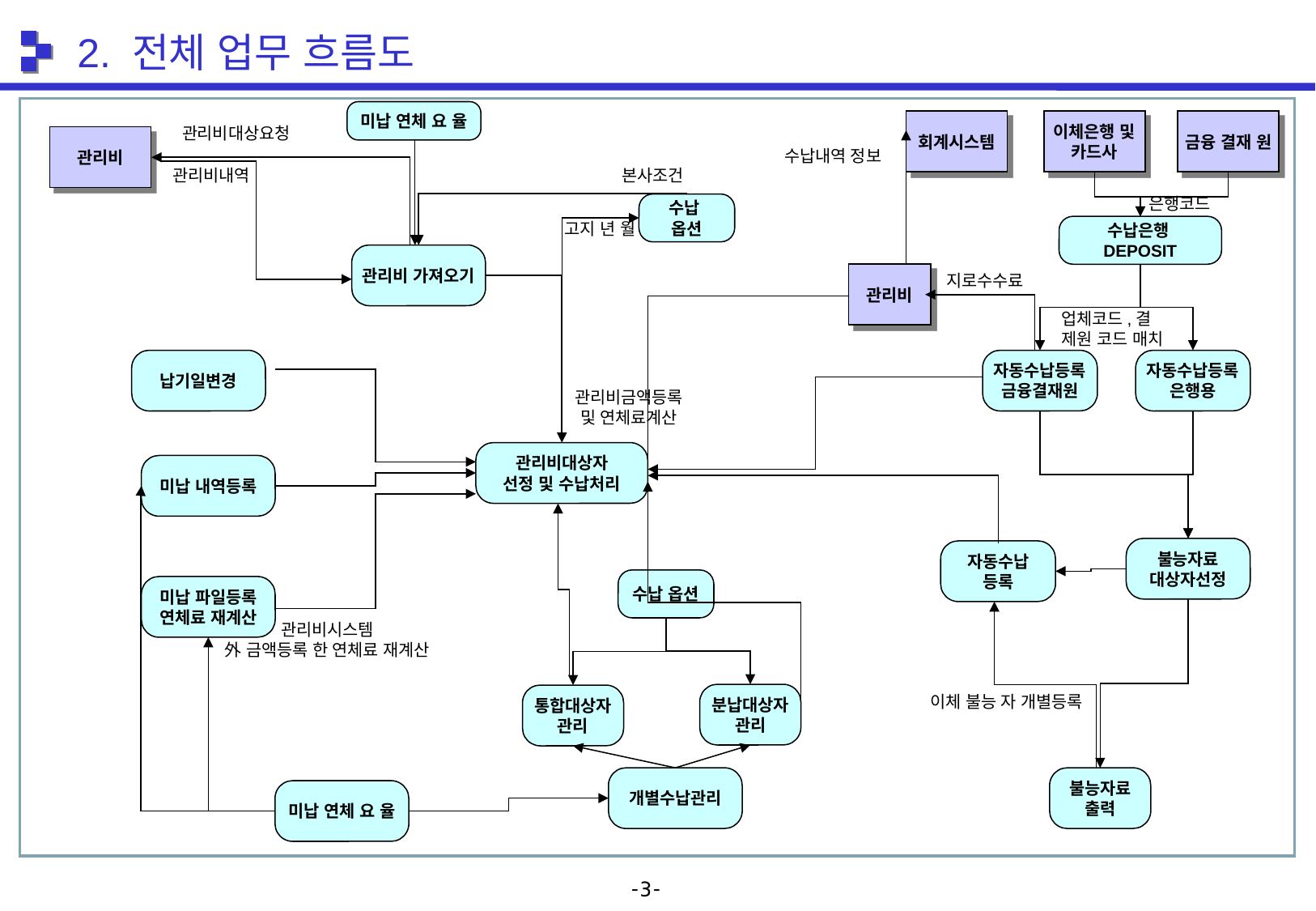

2. 전체 업무 흐름도

미납 연체 요 율
회계시스템
이체은행 및
카드사
금융 결재 원
관리비대상요청
관리비
수납내역 정보
관리비내역
본사조건
은행코드
수납
옵션
고지 년 월
수납은행
DEPOSIT
관리비 가져오기
관리비
지로수수료
업체코드,결 제원 코드 매치
납기일변경
자동수납등록
금융결재원
자동수납등록
은행용
관리비금액등록
및 연체료계산
관리비대상자
선정 및 수납처리
미납 내역등록
불능자료
대상자선정
자동수납
등록
수납 옵션
미납 파일등록
연체료 재계산
관리비시스템
外 금액등록 한 연체료 재계산
분납대상자
관리
통합대상자
관리
이체 불능 자 개별등록
개별수납관리
불능자료
출력
미납 연체 요 율